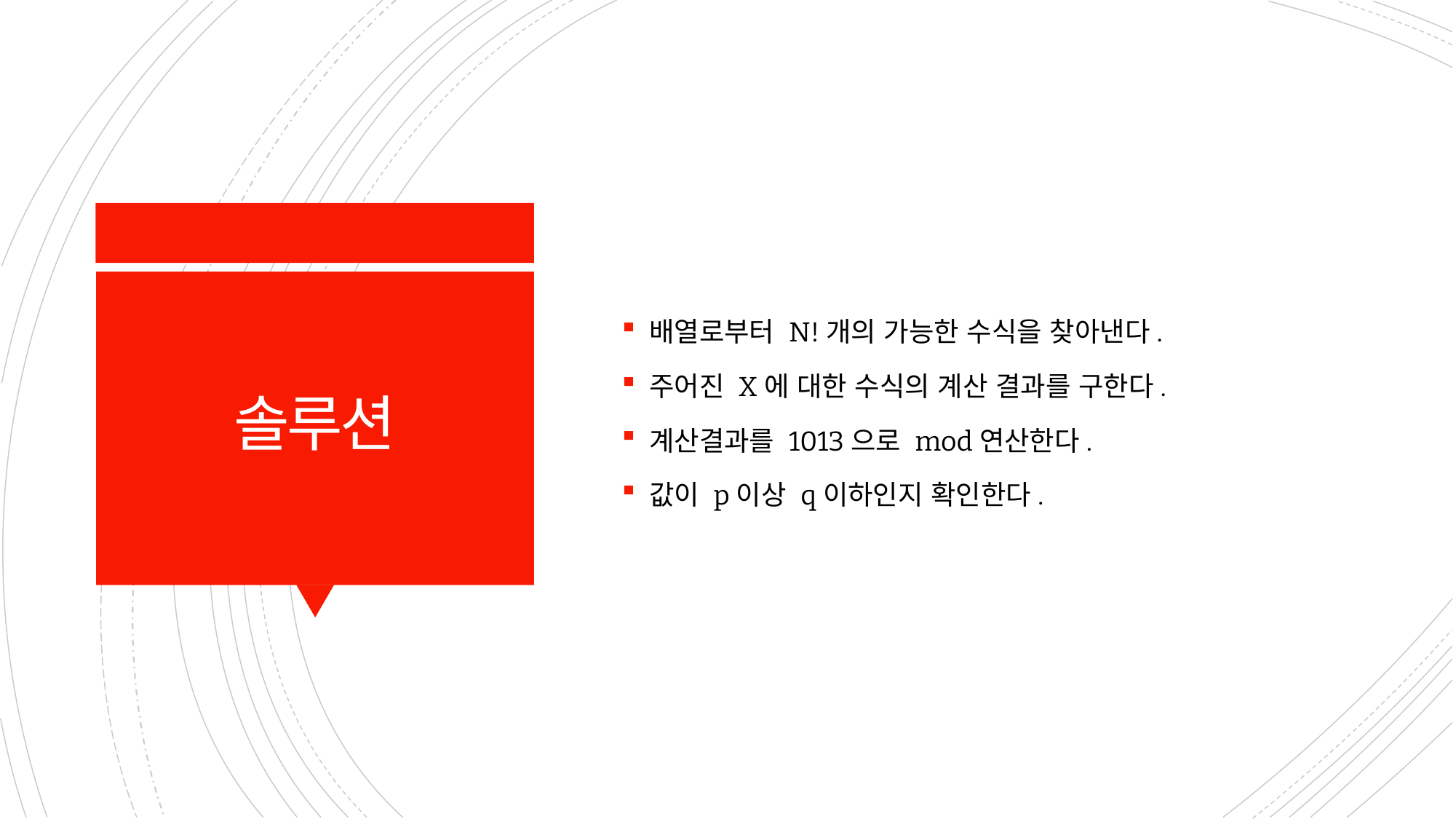

배열로부터 N!개의 가능한 수식을 찾아낸다.
주어진 X에 대한 수식의 계산 결과를 구한다.
계산결과를 1013으로 mod연산한다.
값이 p이상 q이하인지 확인한다.
# 솔루션